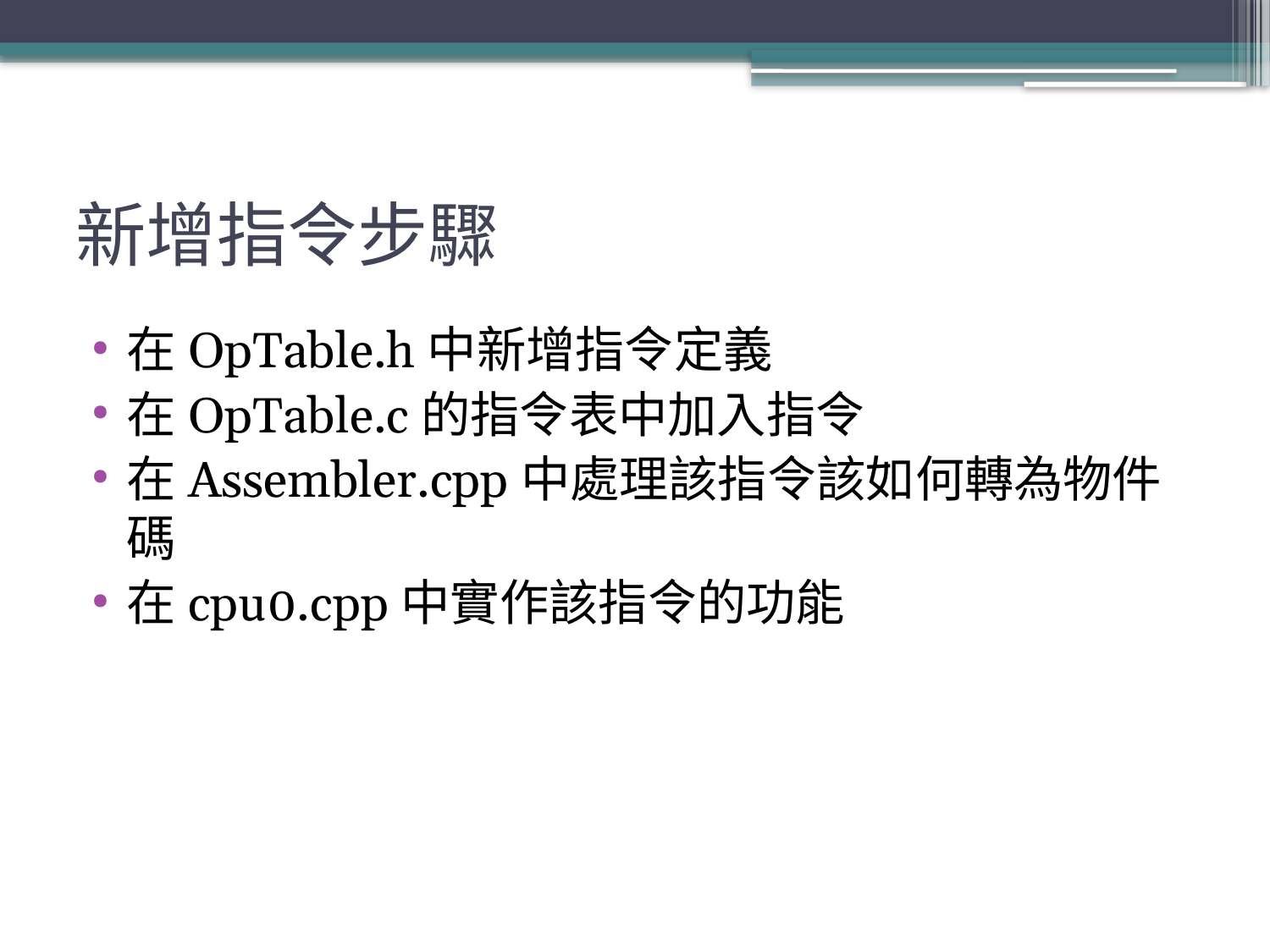

# 新增指令步驟
在OpTable.h中新增指令定義
在OpTable.c的指令表中加入指令
在Assembler.cpp中處理該指令該如何轉為物件碼
在cpu0.cpp中實作該指令的功能